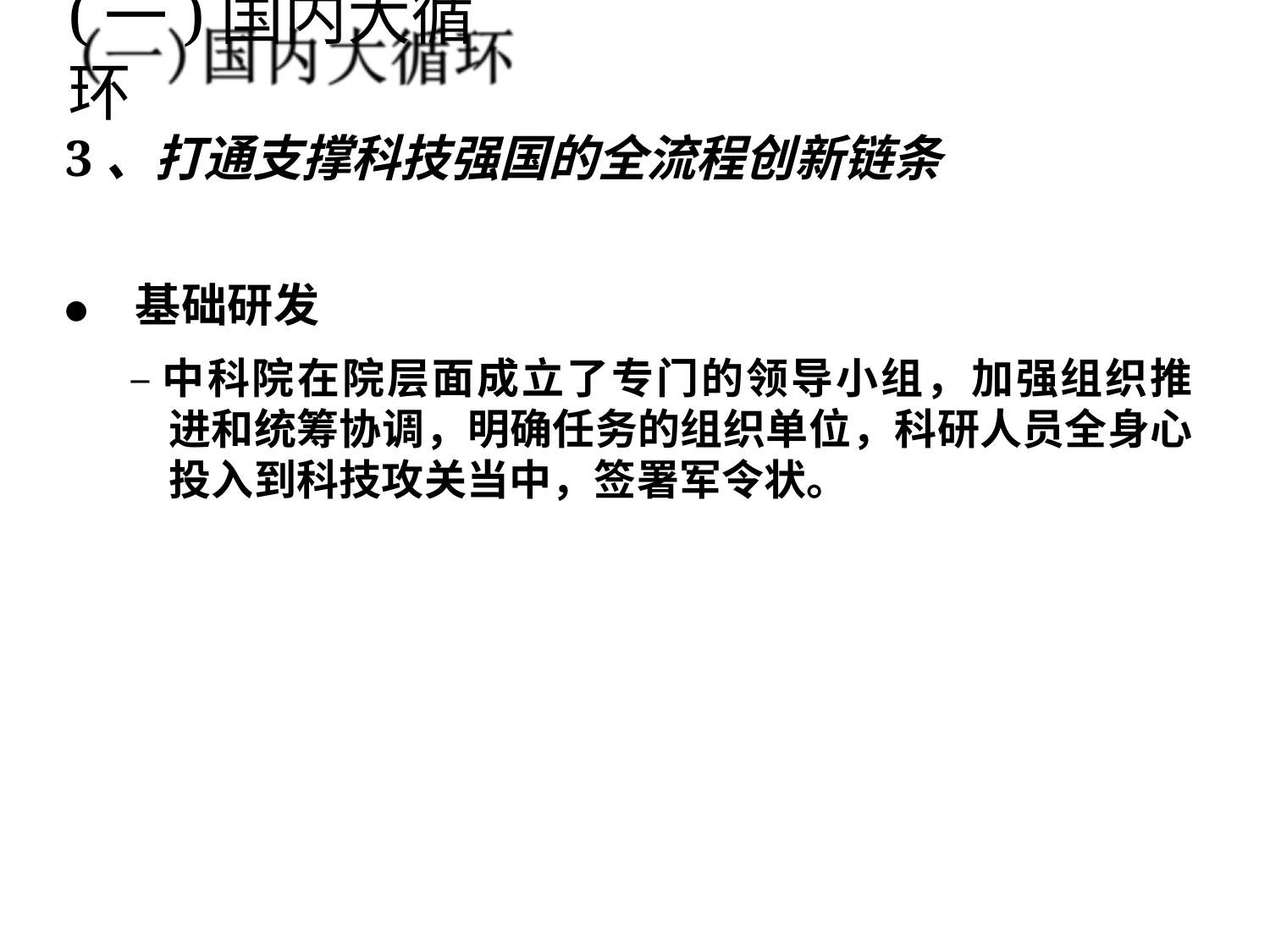

# (一)国内大循环
3、打通支撑科技强国的全流程创新链条

⚫ 基础研发
–中科院在院层面成立了专门的领导小组，加强组织推 进和统筹协调，明确任务的组织单位，科研人员全身心 投入到科技攻关当中，签署军令状。